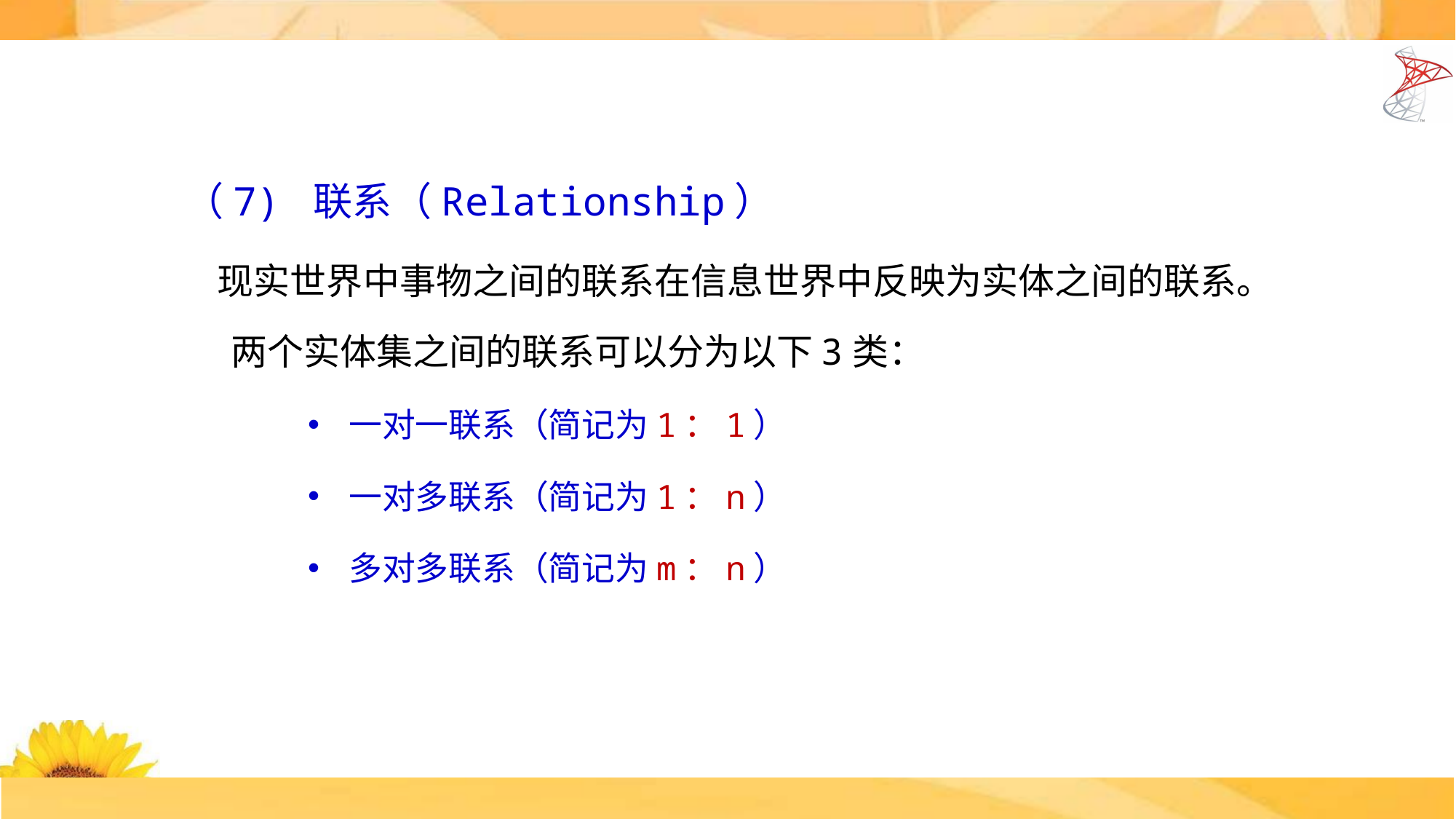

（7) 联系（Relationship）
   现实世界中事物之间的联系在信息世界中反映为实体之间的联系。
  两个实体集之间的联系可以分为以下3类：
一对一联系（简记为1：1）
一对多联系（简记为1：n）
多对多联系（简记为m：n）